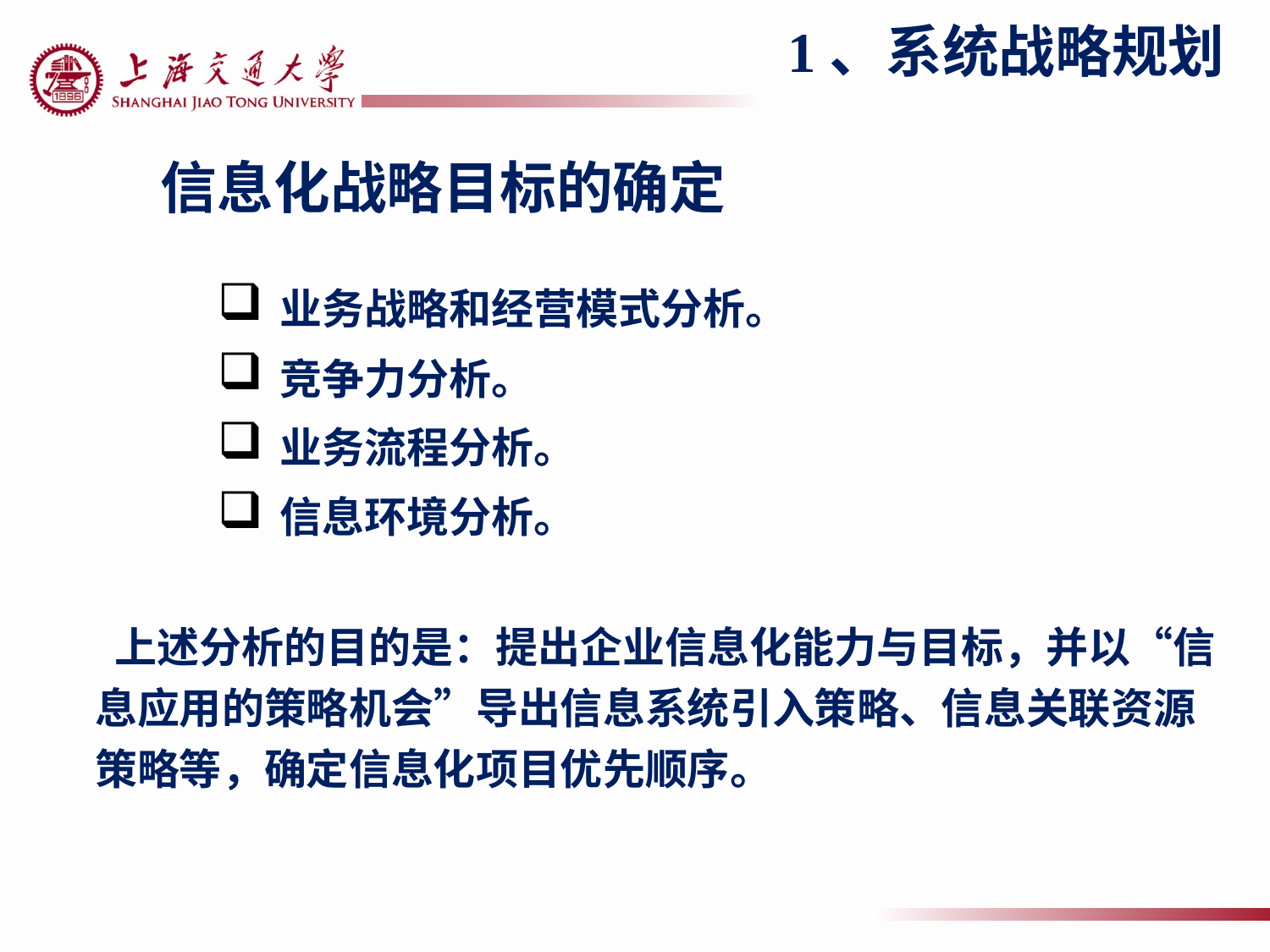

1、系统战略规划
# 信息化战略目标的确定
业务战略和经营模式分析。
竞争力分析。
业务流程分析。
信息环境分析。
      上述分析的目的是：提出企业信息化能力与目标，并以“信息应用的策略机会”导出信息系统引入策略、信息关联资源策略等，确定信息化项目优先顺序。